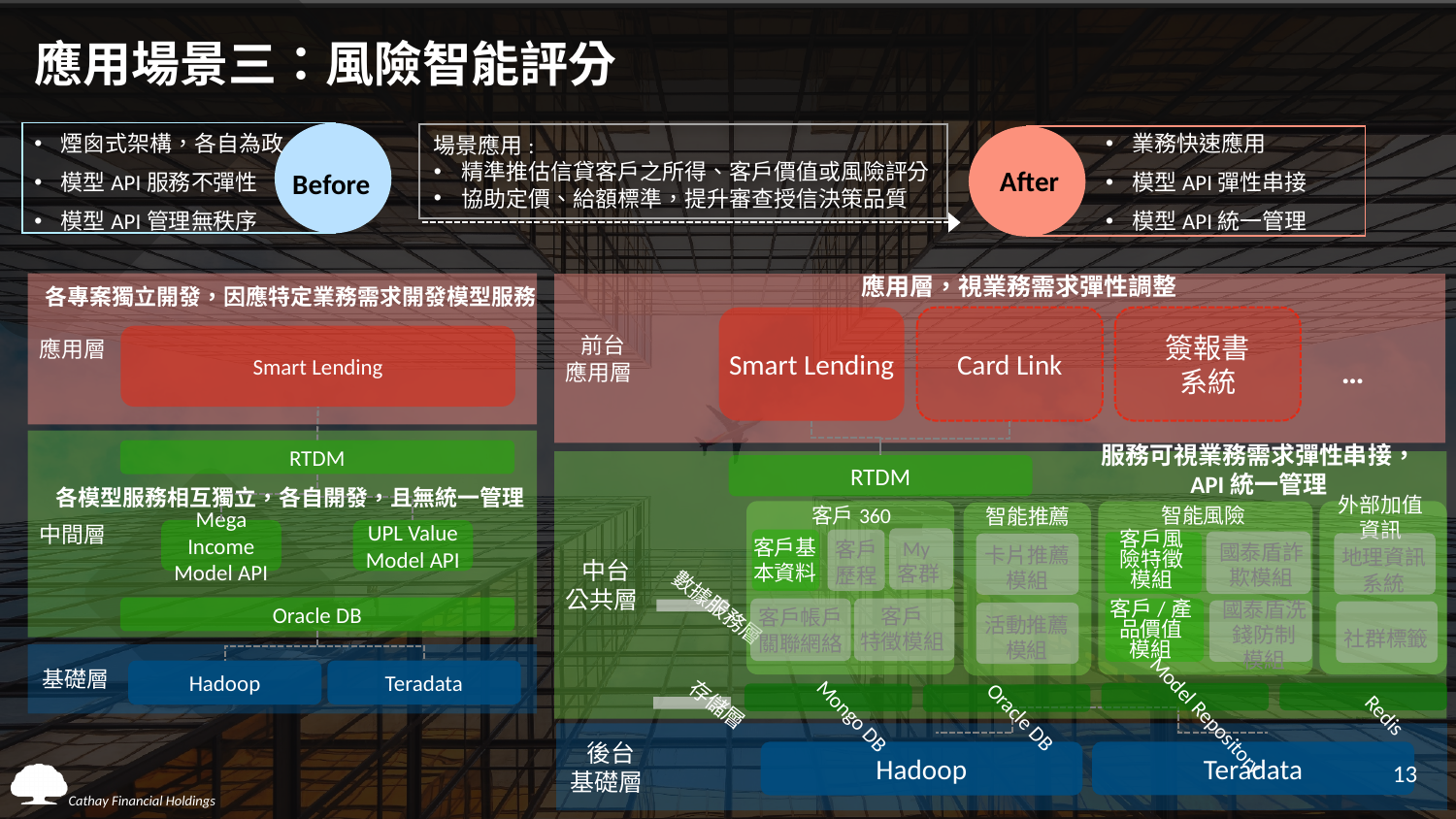

應用場景三：風險智能評分
煙囪式架構，各自為政
模型API服務不彈性
模型API管理無秩序

業務快速應用
模型API彈性串接
模型API統一管理

Before
場景應用:
精準推估信貸客戶之所得、客戶價值或風險評分
協助定價、給額標準，提升審查授信決策品質

After
應用層，視業務需求彈性調整
應用層
各專案獨立開發，因應特定業務需求開發模型服務
Smart Lending
中間層
RTDM
各模型服務相互獨立，各自開發，且無統一管理
Mega Income Model API
UPL Value
Model API
Oracle DB
基礎層
Hadoop
Teradata
  前台
應用層
Smart Lending
Card Link
簽報書
系統
…
服務可視業務需求彈性串接，
API統一管理
  中台
公共層
RTDM

客戶360

My
客群

客戶
歷程

客戶基本資料
客戶
特徵模組

客戶帳戶
關聯網絡

外部加值
資訊

地理資訊系統

社群標籤

智能風險
客戶風險特徵模組

國泰盾詐欺模組
客戶/產品價值
模組

國泰盾洗錢防制
模組

智能推薦

卡片推薦模組
數據服務層

活動推薦模組

Redis

Model Repository

Mongo DB

Oracle DB
存儲層

  後台
基礎層
Teradata
Hadoop
13